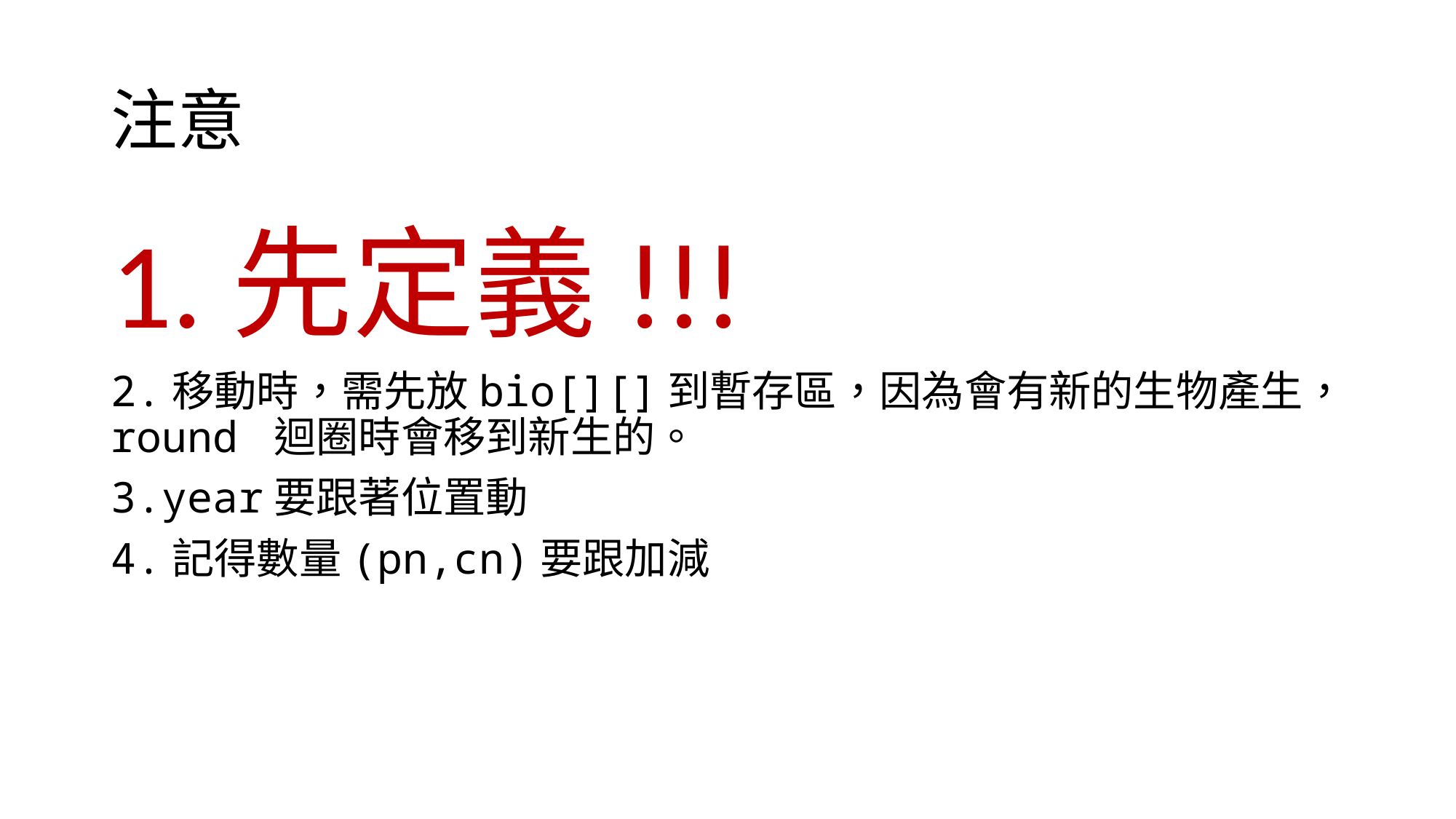

# 注意
1.先定義!!!
2.移動時，需先放bio[][]到暫存區，因為會有新的生物產生，round 迴圈時會移到新生的。
3.year要跟著位置動
4.記得數量(pn,cn)要跟加減